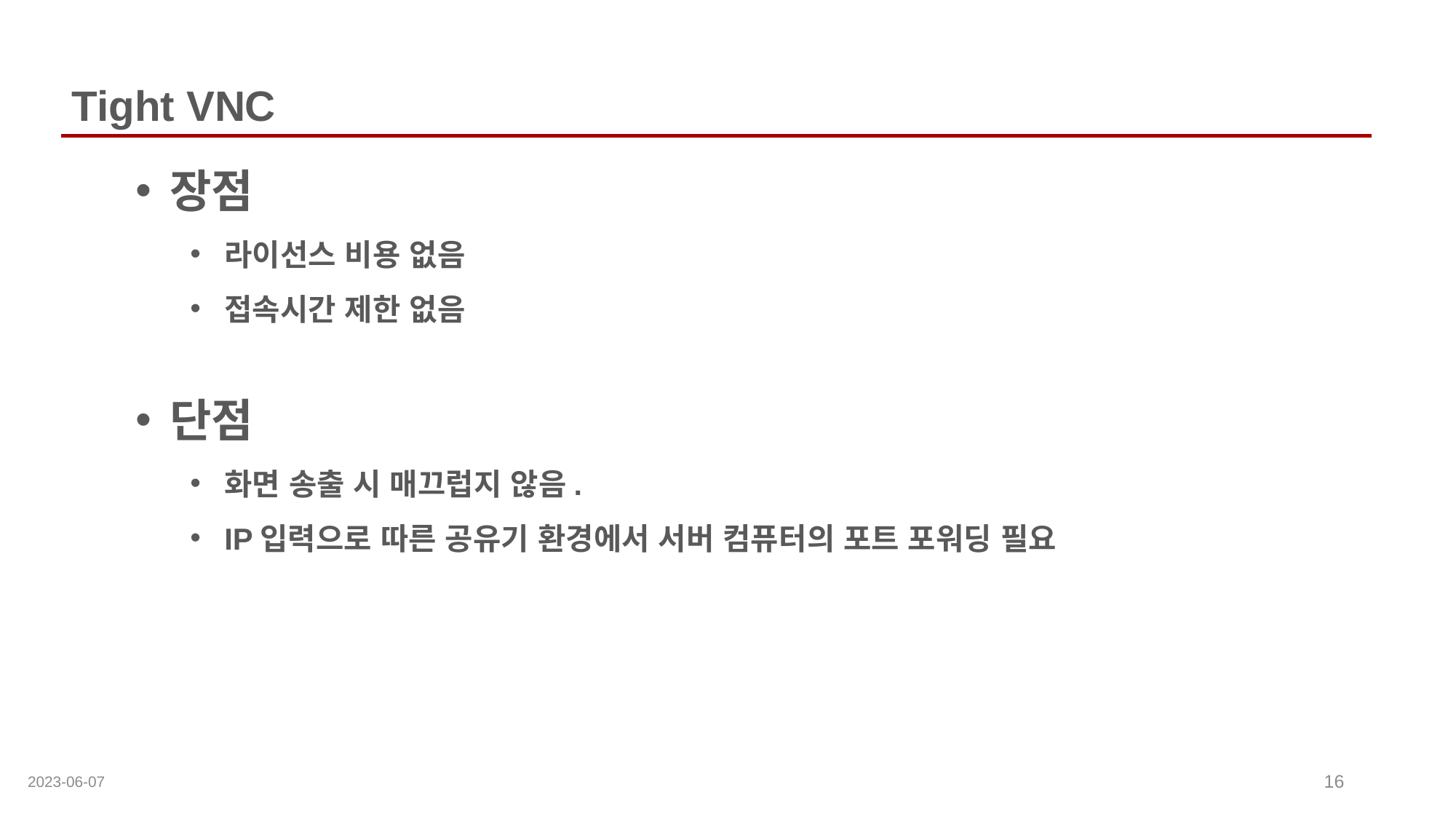

Tight VNC
장점
라이선스 비용 없음
접속시간 제한 없음

단점
화면 송출 시 매끄럽지 않음.
IP입력으로 따른 공유기 환경에서 서버 컴퓨터의 포트 포워딩 필요

2023-06-07
16